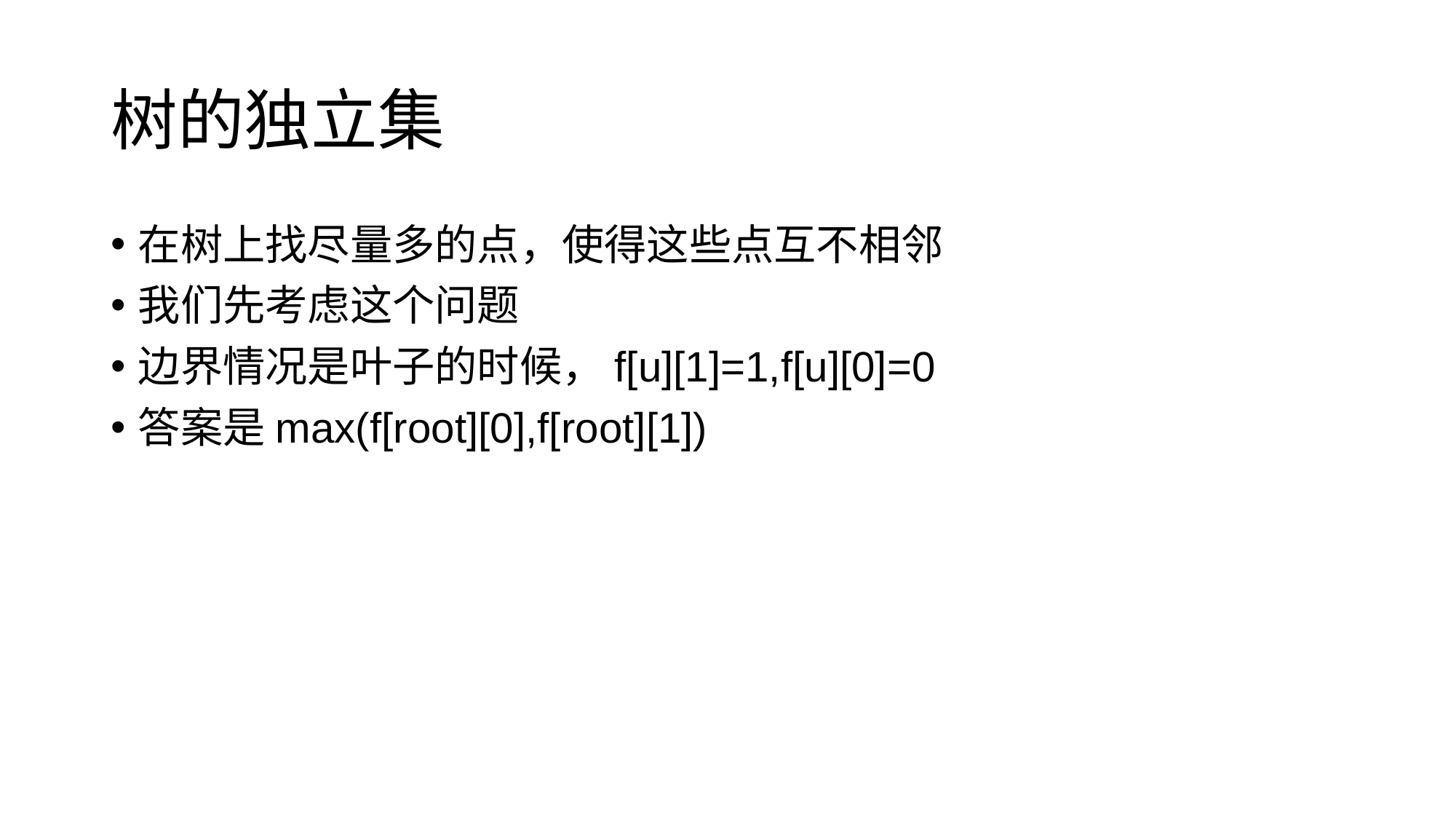

# 树的独立集
在树上找尽量多的点，使得这些点互不相邻
我们先考虑这个问题
边界情况是叶子的时候，f[u][1]=1,f[u][0]=0
答案是max(f[root][0],f[root][1])